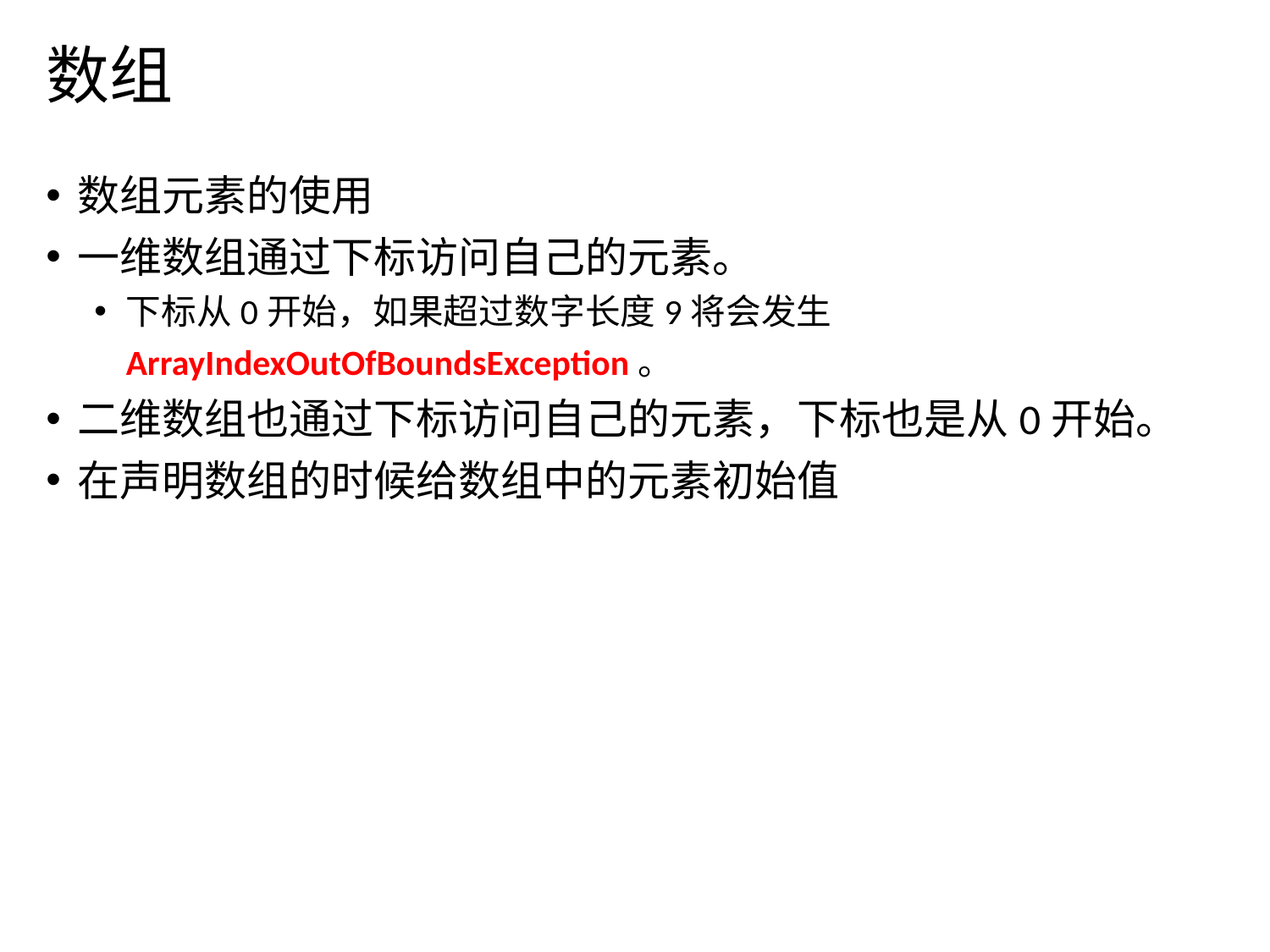

# 数组
数组元素的使用
一维数组通过下标访问自己的元素。
下标从0开始，如果超过数字长度9将会发生ArrayIndexOutOfBoundsException。
二维数组也通过下标访问自己的元素，下标也是从0开始。
在声明数组的时候给数组中的元素初始值